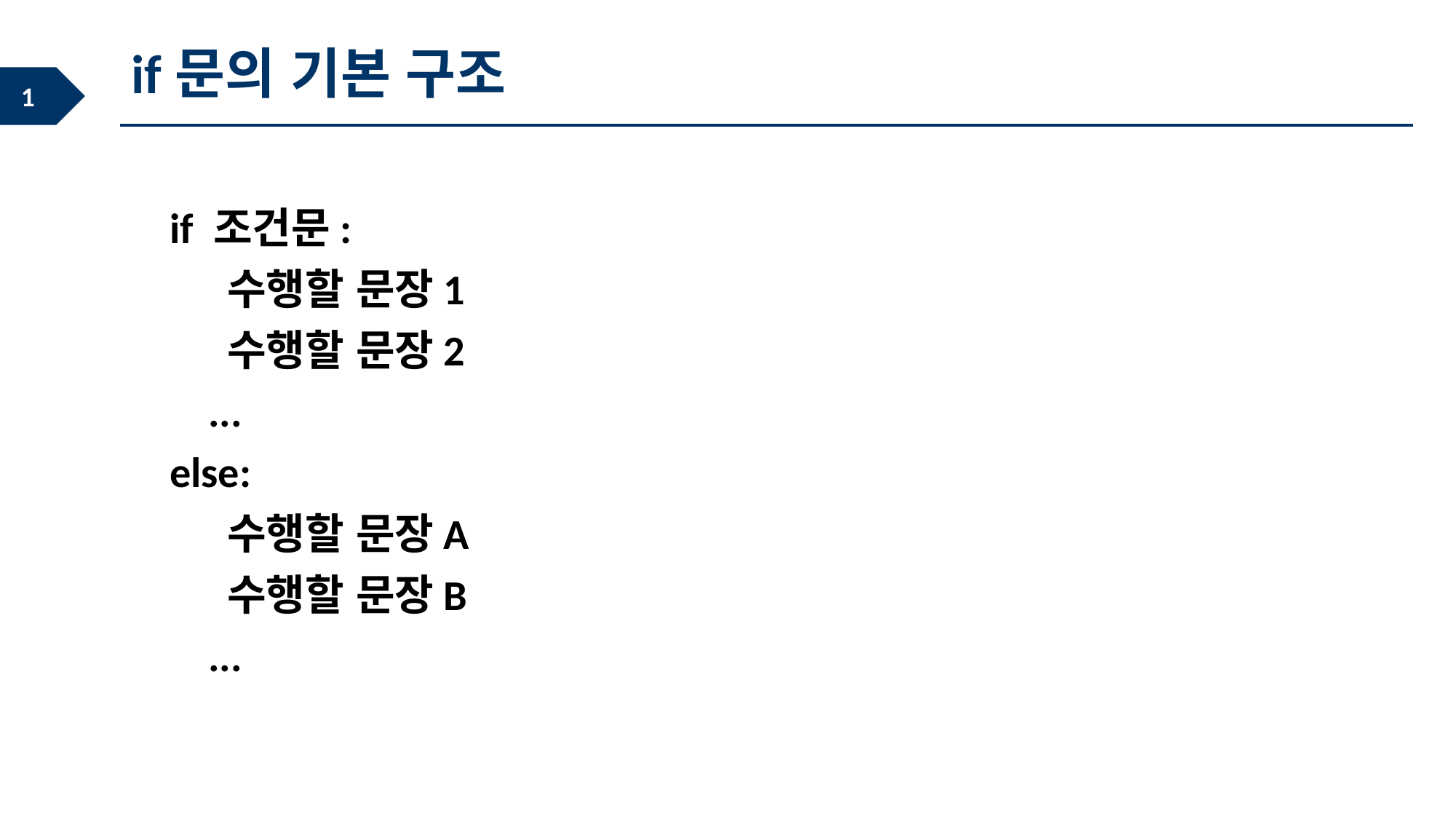

if문의 기본 구조
if 조건문:
    수행할 문장1
    수행할 문장2
    ...
else:
    수행할 문장A
    수행할 문장B
    ...